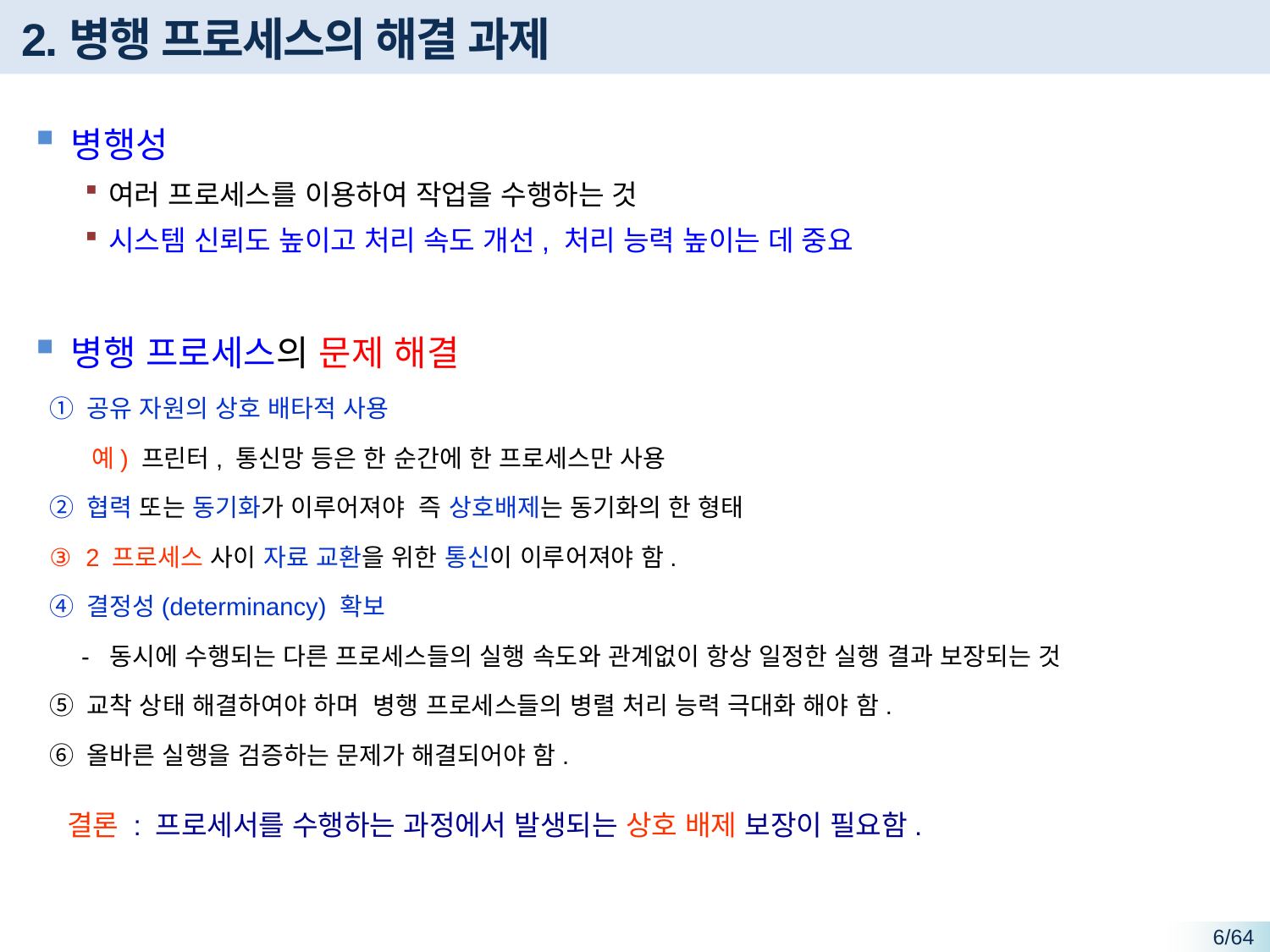

# 2.병행 프로세스의 해결 과제
병행성
여러 프로세스를 이용하여 작업을 수행하는 것
시스템 신뢰도 높이고 처리 속도 개선, 처리 능력 높이는 데 중요

병행 프로세스의 문제 해결
    ① 공유 자원의 상호 배타적 사용
  예) 프린터, 통신망 등은 한 순간에 한 프로세스만 사용
    ② 협력 또는 동기화가 이루어져야  즉 상호배제는 동기화의 한 형태
    ③  2 프로세스 사이 자료 교환을 위한 통신이 이루어져야 함.
    ④ 결정성(determinancy) 확보
     -  동시에 수행되는 다른 프로세스들의 실행 속도와 관계없이 항상 일정한 실행 결과 보장되는 것
    ⑤ 교착 상태 해결하여야 하며  병행 프로세스들의 병렬 처리 능력 극대화 해야 함.
    ⑥ 올바른 실행을 검증하는 문제가 해결되어야 함.
    결론 : 프로세서를 수행하는 과정에서 발생되는 상호 배제 보장이 필요함.